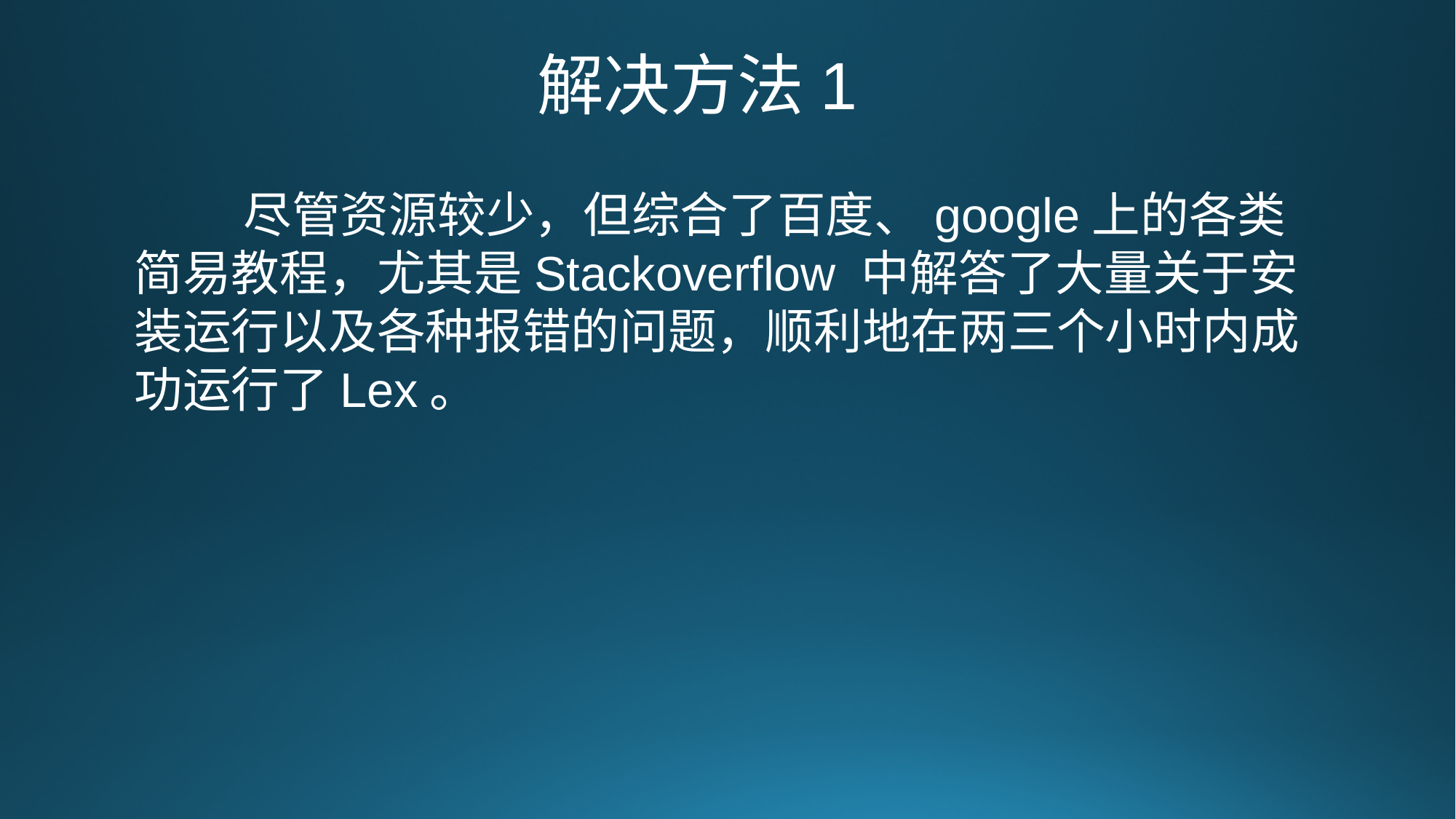

解决方法1
	尽管资源较少，但综合了百度、google上的各类简易教程，尤其是Stackoverflow 中解答了大量关于安装运行以及各种报错的问题，顺利地在两三个小时内成功运行了Lex。